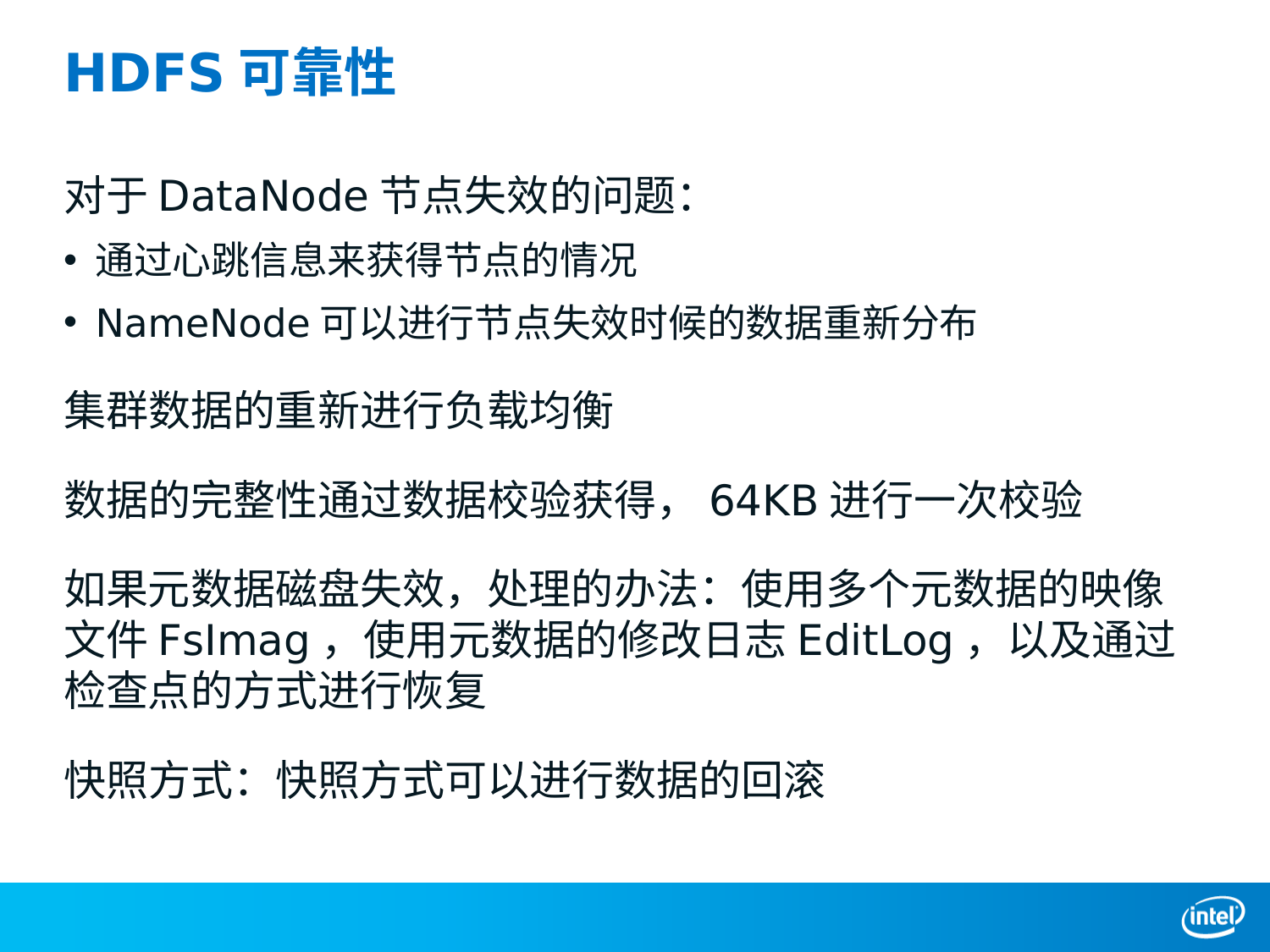

# HDFS可靠性
对于DataNode节点失效的问题：
通过心跳信息来获得节点的情况
NameNode可以进行节点失效时候的数据重新分布
集群数据的重新进行负载均衡
数据的完整性通过数据校验获得，64KB进行一次校验
如果元数据磁盘失效，处理的办法：使用多个元数据的映像文件FsImag，使用元数据的修改日志EditLog，以及通过检查点的方式进行恢复
快照方式：快照方式可以进行数据的回滚